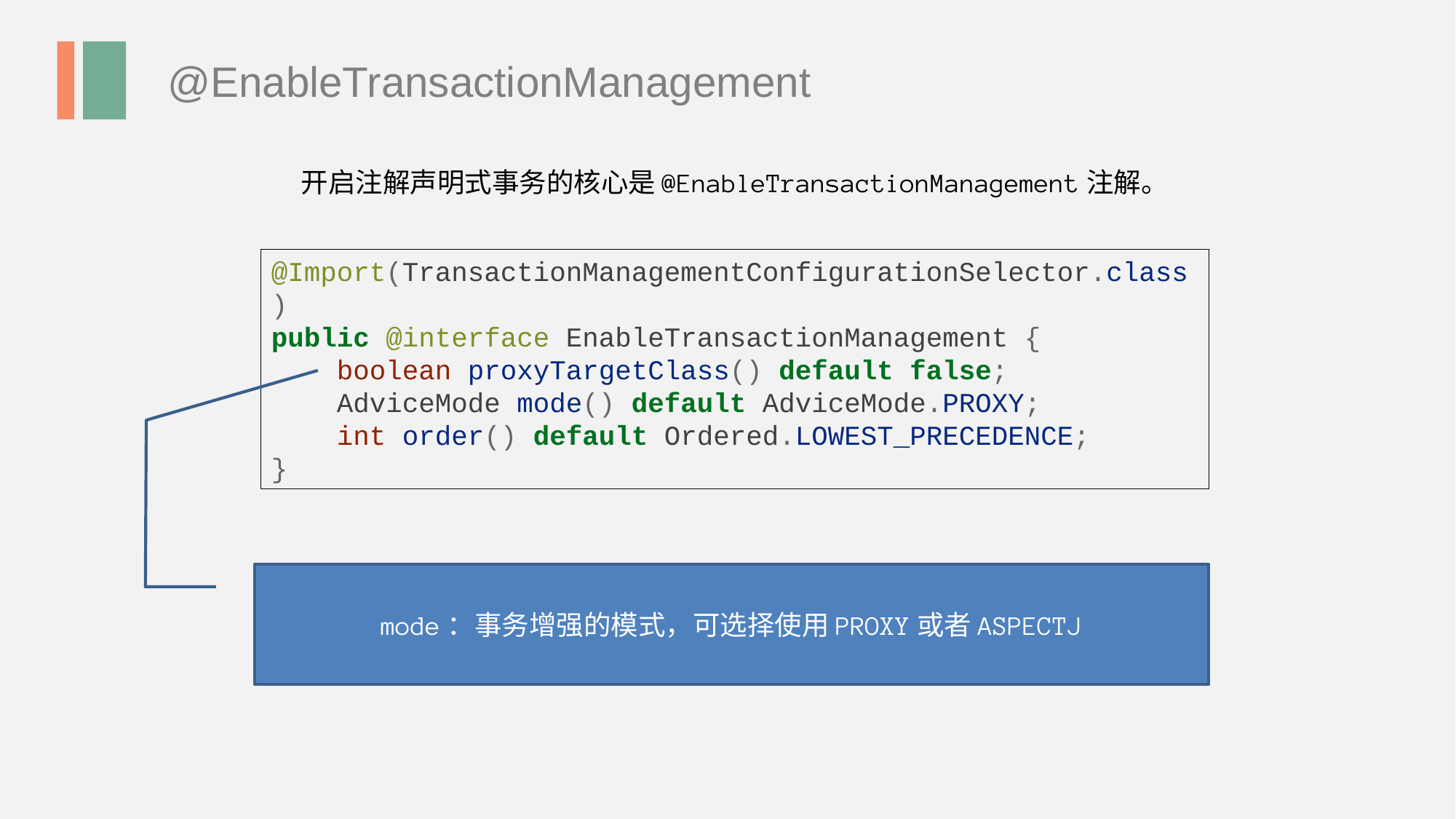

@EnableTransactionManagement
开启注解声明式事务的核心是@EnableTransactionManagement注解。
@Import(TransactionManagementConfigurationSelector.class)
public @interface EnableTransactionManagement {
    boolean proxyTargetClass() default false;
    AdviceMode mode() default AdviceMode.PROXY;
    int order() default Ordered.LOWEST_PRECEDENCE;
}
mode：事务增强的模式，可选择使用PROXY或者ASPECTJ